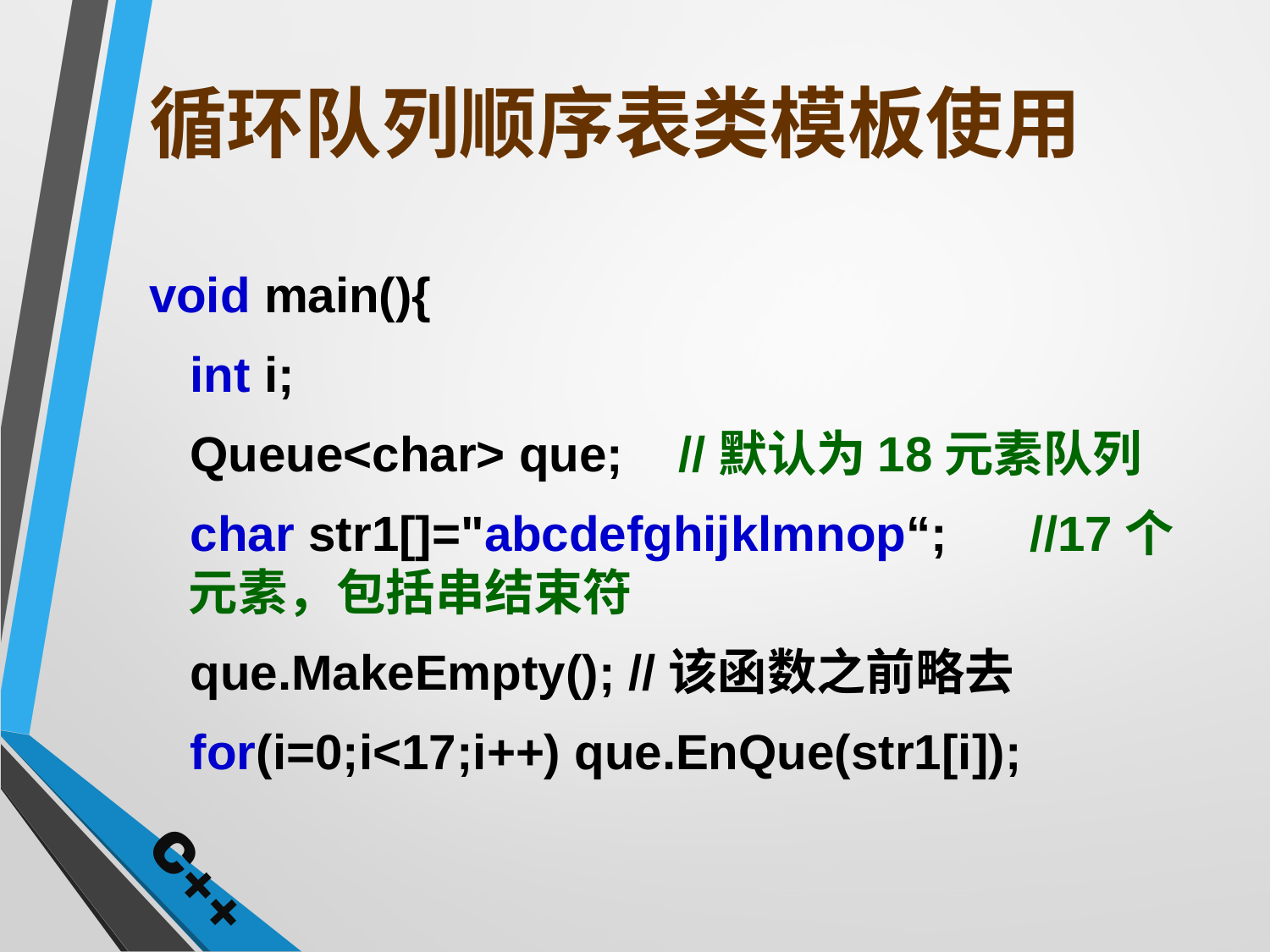

# 循环队列顺序表类模板使用
void main(){
   int i;
   Queue<char> que;    //默认为18元素队列
   char str1[]="abcdefghijklmnop“;      //17个元素，包括串结束符
   que.MakeEmpty(); //该函数之前略去
   for(i=0;i<17;i++) que.EnQue(str1[i]);